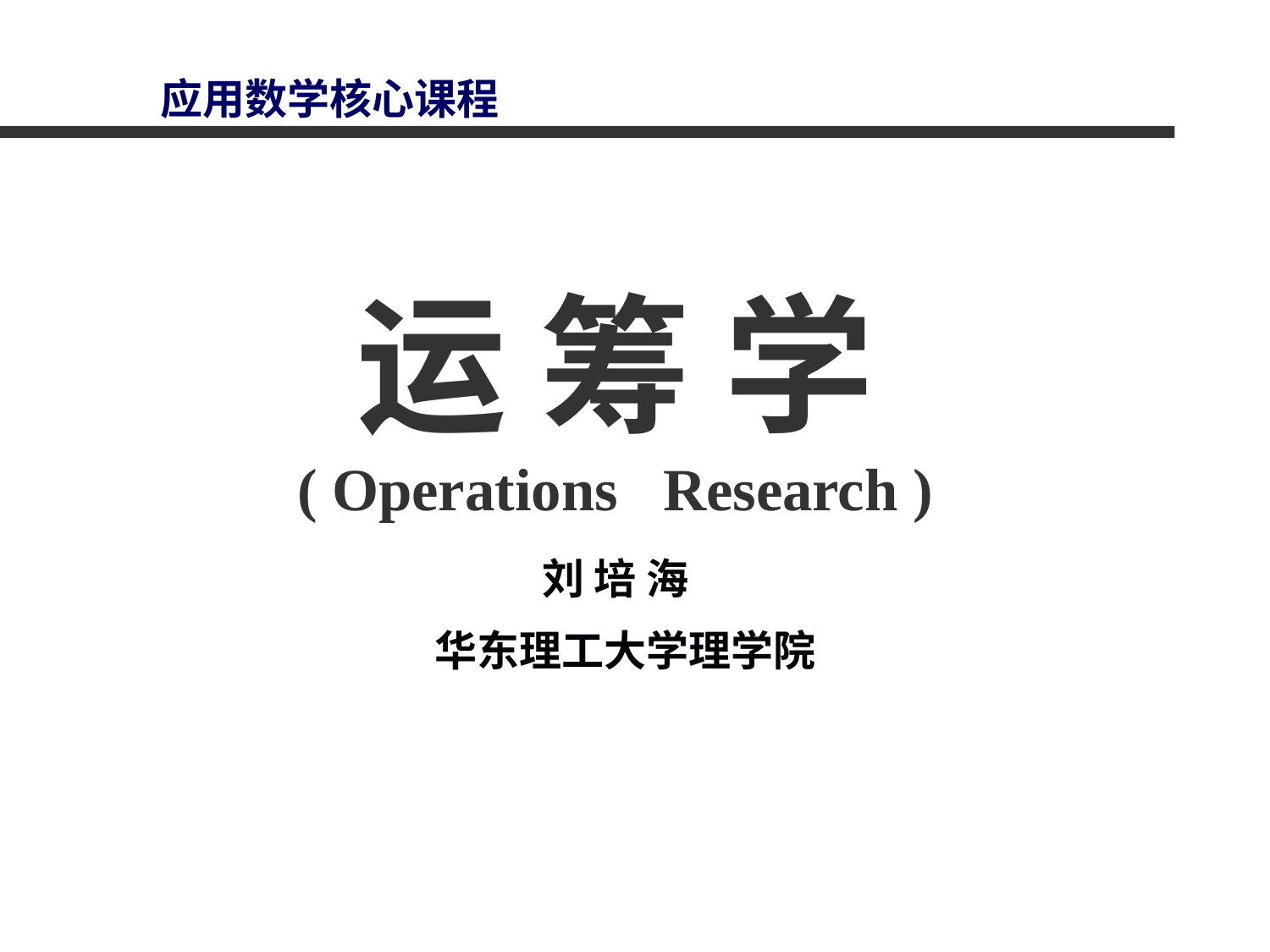

应用数学核心课程
# 运 筹 学 ( Operations   Research )
刘 培 海
 华东理工大学理学院